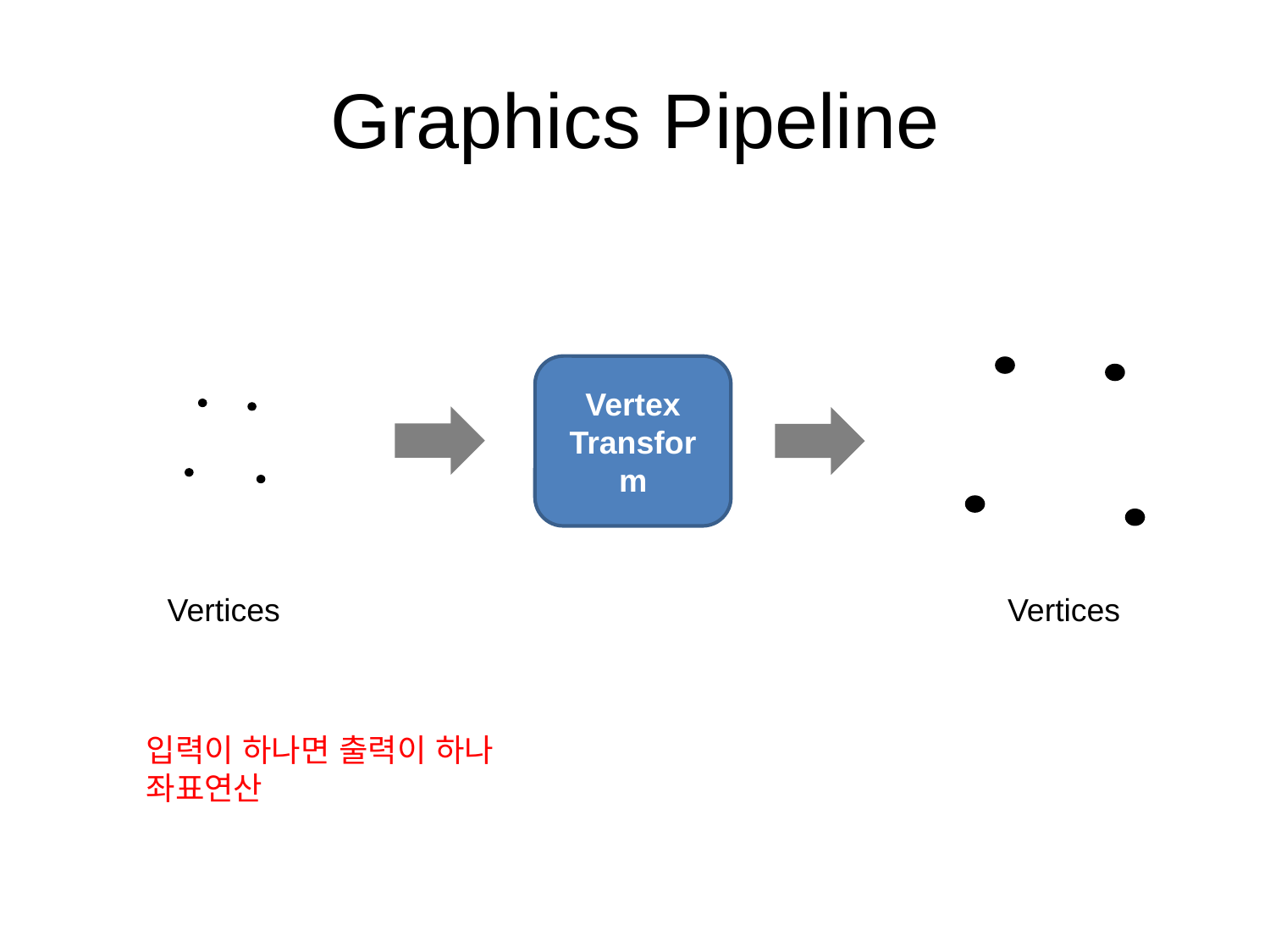

# Graphics Pipeline
Vertex Transform

Vertices
Vertices
입력이 하나면 출력이 하나
좌표연산